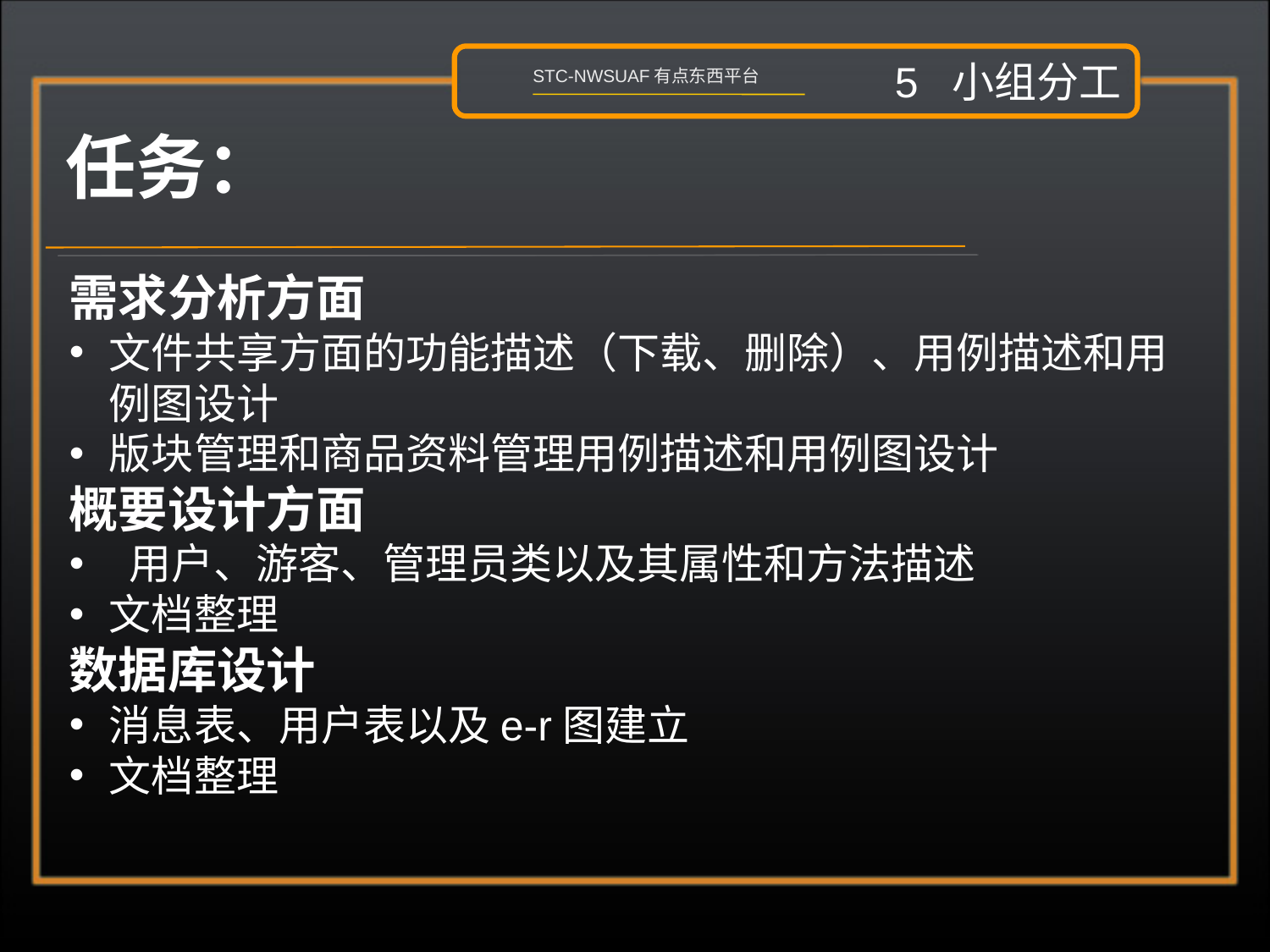

5  小组分工
STC-NWSUAF有点东西平台

任务：
需求分析方面
文件共享方面的功能描述（下载、删除）、用例描述和用例图设计
版块管理和商品资料管理用例描述和用例图设计
概要设计方面
 用户、游客、管理员类以及其属性和方法描述
文档整理
数据库设计
消息表、用户表以及e-r图建立
文档整理